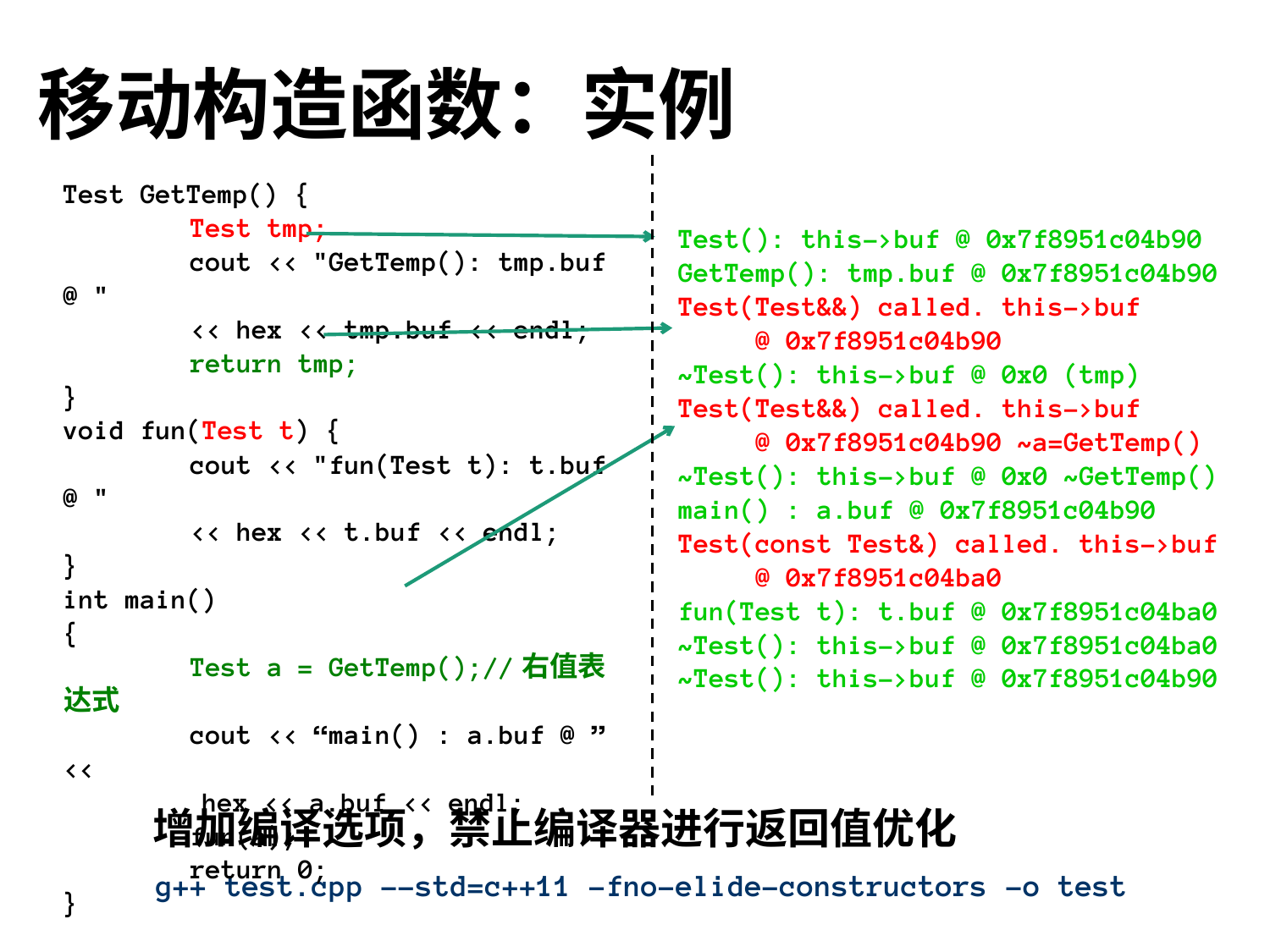

# 移动构造函数：实例
Test GetTemp() {
	Test tmp;
	cout << "GetTemp(): tmp.buf @ "
	<< hex << tmp.buf << endl;
	return tmp;
}
void fun(Test t) {
	cout << "fun(Test t): t.buf @ "
	<< hex << t.buf << endl;
}
int main()
{
	Test a = GetTemp();//右值表达式
	cout << “main() : a.buf @ ” <<
         hex << a.buf << endl;
	fun(a);
	return 0;
}
Test(): this->buf @ 0x7f8951c04b90
GetTemp(): tmp.buf @ 0x7f8951c04b90
Test(Test&&) called. this->buf
     @ 0x7f8951c04b90
~Test(): this->buf @ 0x0 (tmp)
Test(Test&&) called. this->buf
     @ 0x7f8951c04b90 ~a=GetTemp()
~Test(): this->buf @ 0x0 ~GetTemp()
main() : a.buf @ 0x7f8951c04b90
Test(const Test&) called. this->buf
     @ 0x7f8951c04ba0
fun(Test t): t.buf @ 0x7f8951c04ba0
~Test(): this->buf @ 0x7f8951c04ba0
~Test(): this->buf @ 0x7f8951c04b90
增加编译选项，禁止编译器进行返回值优化
g++ test.cpp --std=c++11 -fno-elide-constructors -o test
36